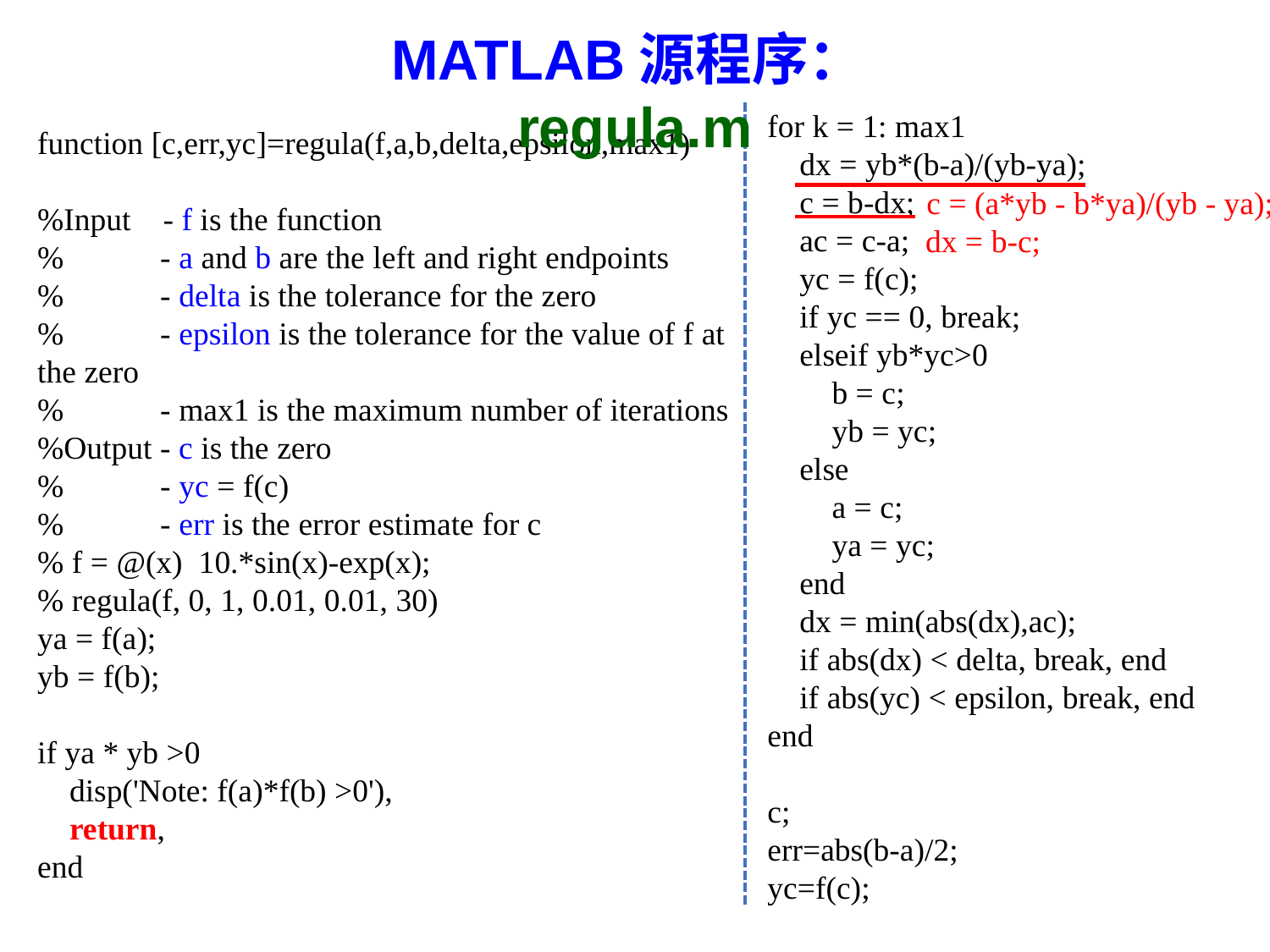

MATLAB源程序：regula.m

for k = 1: max1
    dx = yb*(b-a)/(yb-ya);
    c = b-dx;
    ac = c-a;
    yc = f(c);
    if yc == 0, break;
    elseif yb*yc>0
        b = c;
        yb = yc;
    else
        a = c;
        ya = yc;
    end
    dx = min(abs(dx),ac);
    if abs(dx) < delta, break, end
    if abs(yc) < epsilon, break, end
end

c;
err=abs(b-a)/2;
yc=f(c);
function [c,err,yc]=regula(f,a,b,delta,epsilon,max1)

%Input    - f is the function
%            - a and b are the left and right endpoints
%            - delta is the tolerance for the zero
%            - epsilon is the tolerance for the value of f at the zero
%            - max1 is the maximum number of iterations
%Output - c is the zero
%            - yc = f(c)
%            - err is the error estimate for c
% f = @(x)  10.*sin(x)-exp(x);
% regula(f, 0, 1, 0.01, 0.01, 30)
ya = f(a);
yb = f(b);

if ya * yb >0
    disp('Note: f(a)*f(b) >0'),
    return,
end
c = (a*yb - b*ya)/(yb - ya);
 dx = b-c;